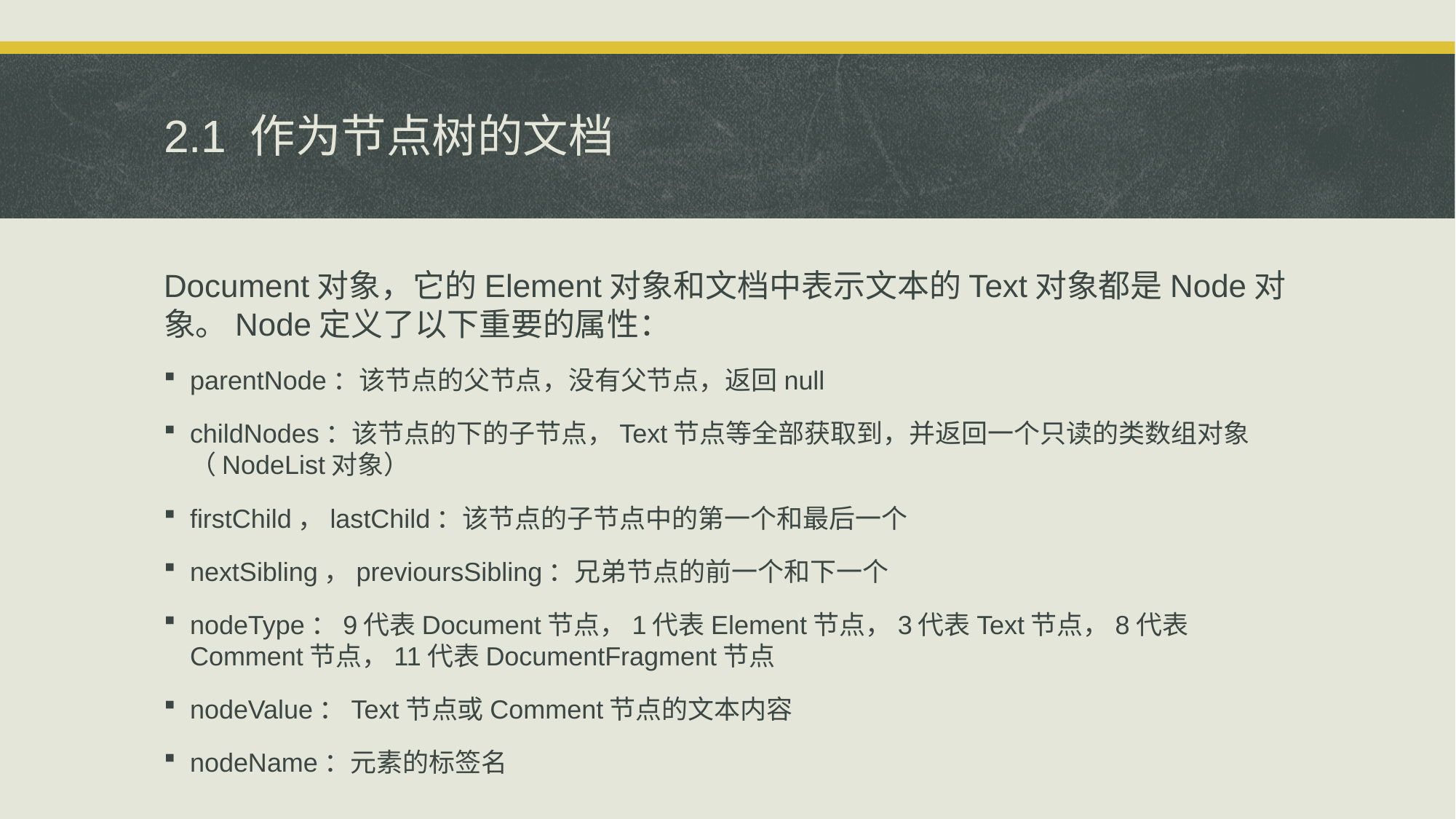

# 2.1 作为节点树的文档
Document对象，它的Element对象和文档中表示文本的Text对象都是Node对象。Node定义了以下重要的属性：
parentNode：该节点的父节点，没有父节点，返回null
childNodes：该节点的下的子节点，Text节点等全部获取到，并返回一个只读的类数组对象（NodeList对象）
firstChild，lastChild：该节点的子节点中的第一个和最后一个
nextSibling，previoursSibling：兄弟节点的前一个和下一个
nodeType：9代表Document节点，1代表Element节点，3代表Text节点，8代表Comment节点，11代表DocumentFragment节点
nodeValue：Text节点或Comment节点的文本内容
nodeName：元素的标签名